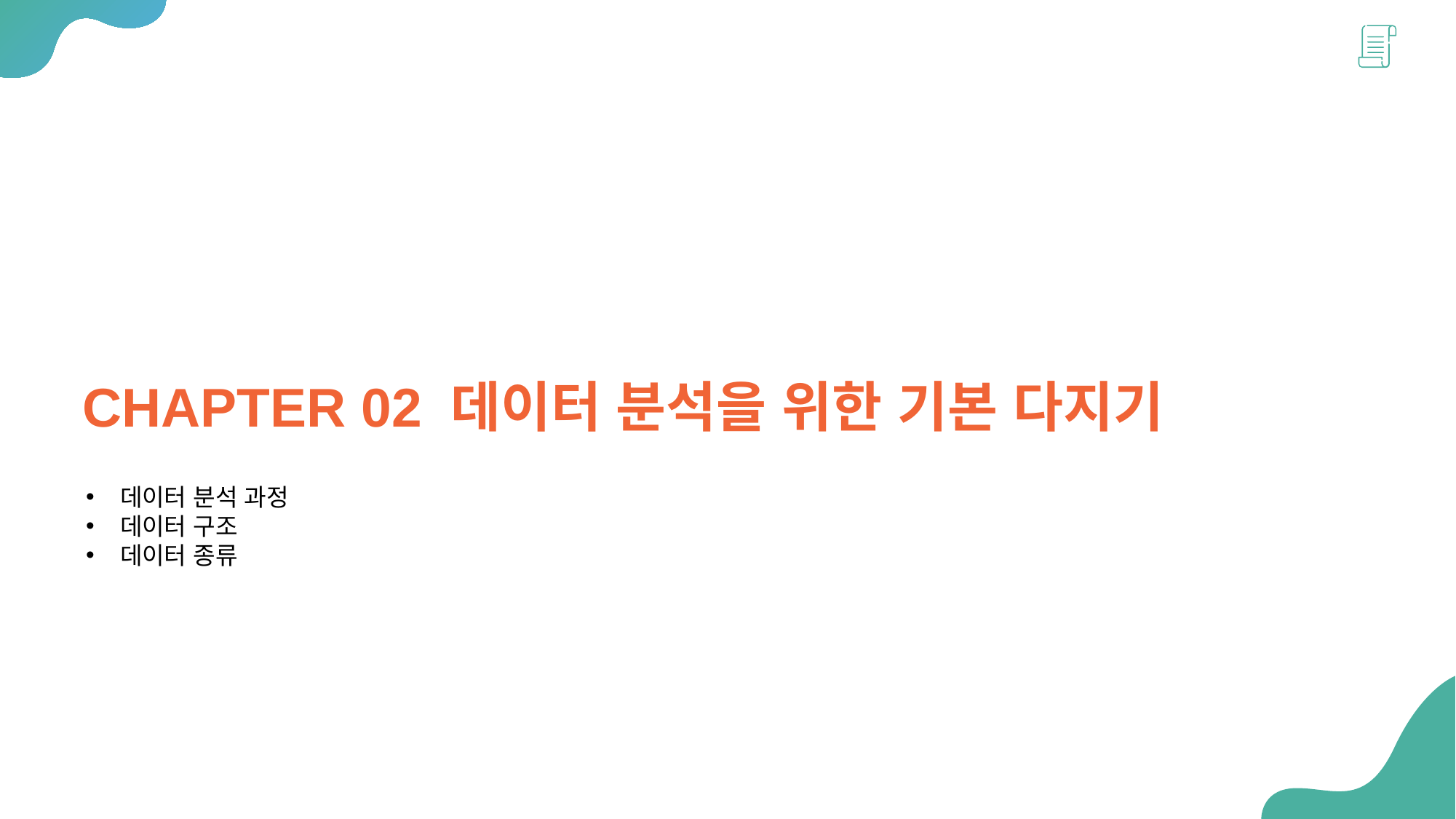

CHAPTER 02 데이터 분석을 위한 기본 다지기
데이터 분석 과정
데이터 구조
데이터 종류